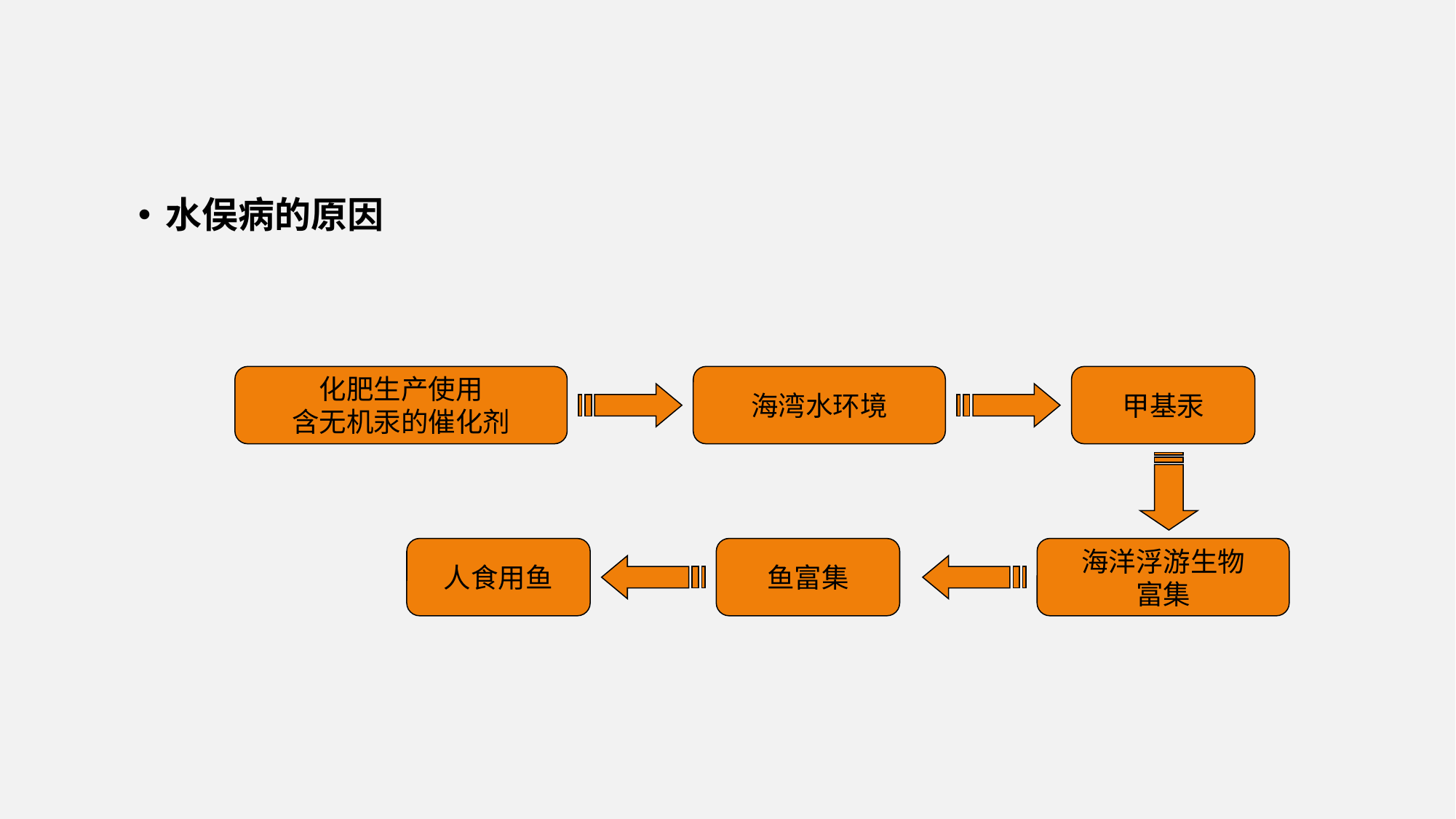

水俣病的原因
化肥生产使用
含无机汞的催化剂
海湾水环境
甲基汞

人食用鱼
鱼富集
海洋浮游生物
富集